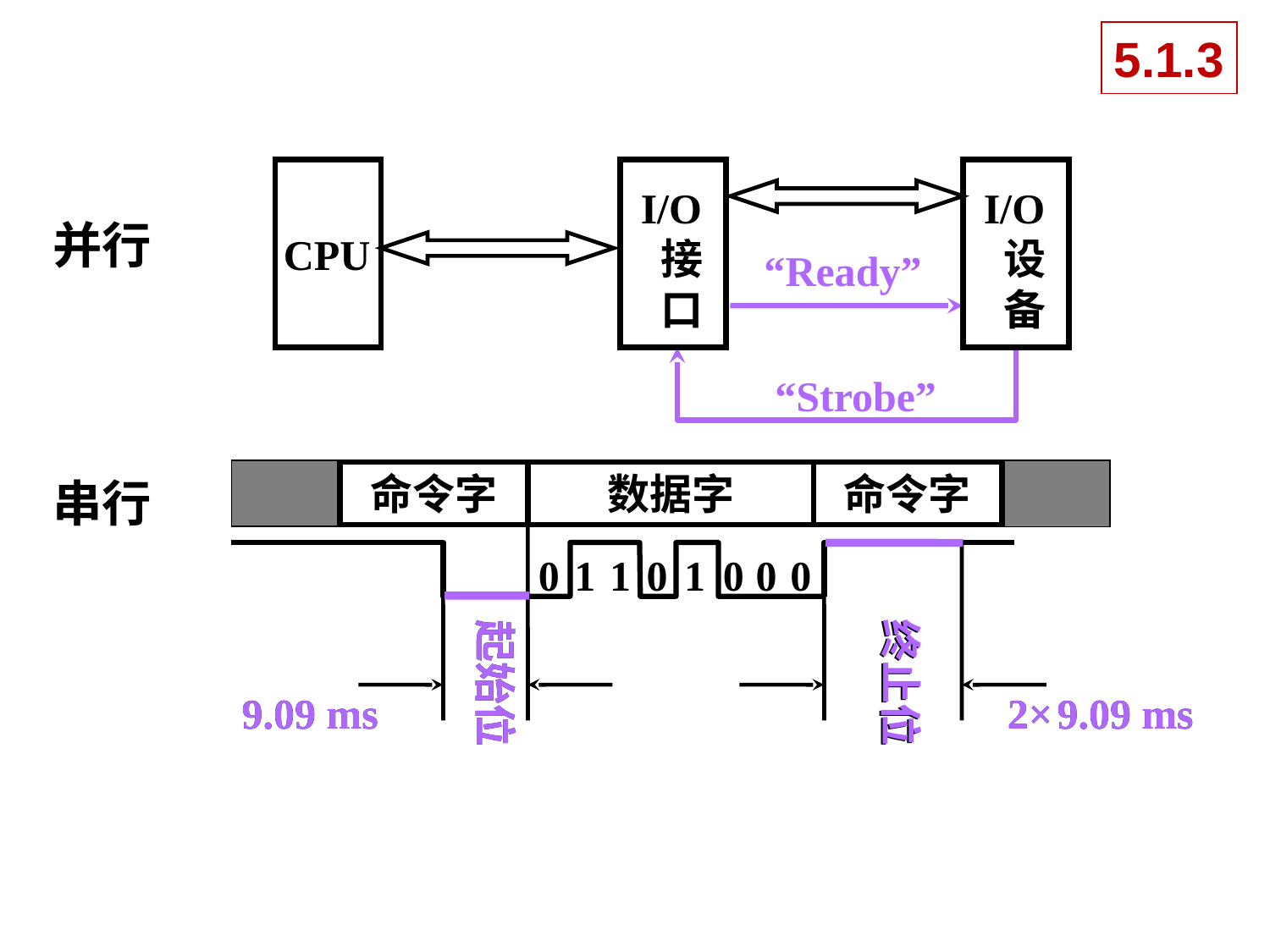

5.1.3

CPU

I/O
 接
 口

I/O
 设
 备

并行
“Ready”

“Strobe”

命令字
数据字
命令字

0

1
1
0
1
0
0
0

起始位
终止位
2× 9.09 ms
9.09 ms

串行

终止位
起始位
9.09 ms
2× 9.09 ms